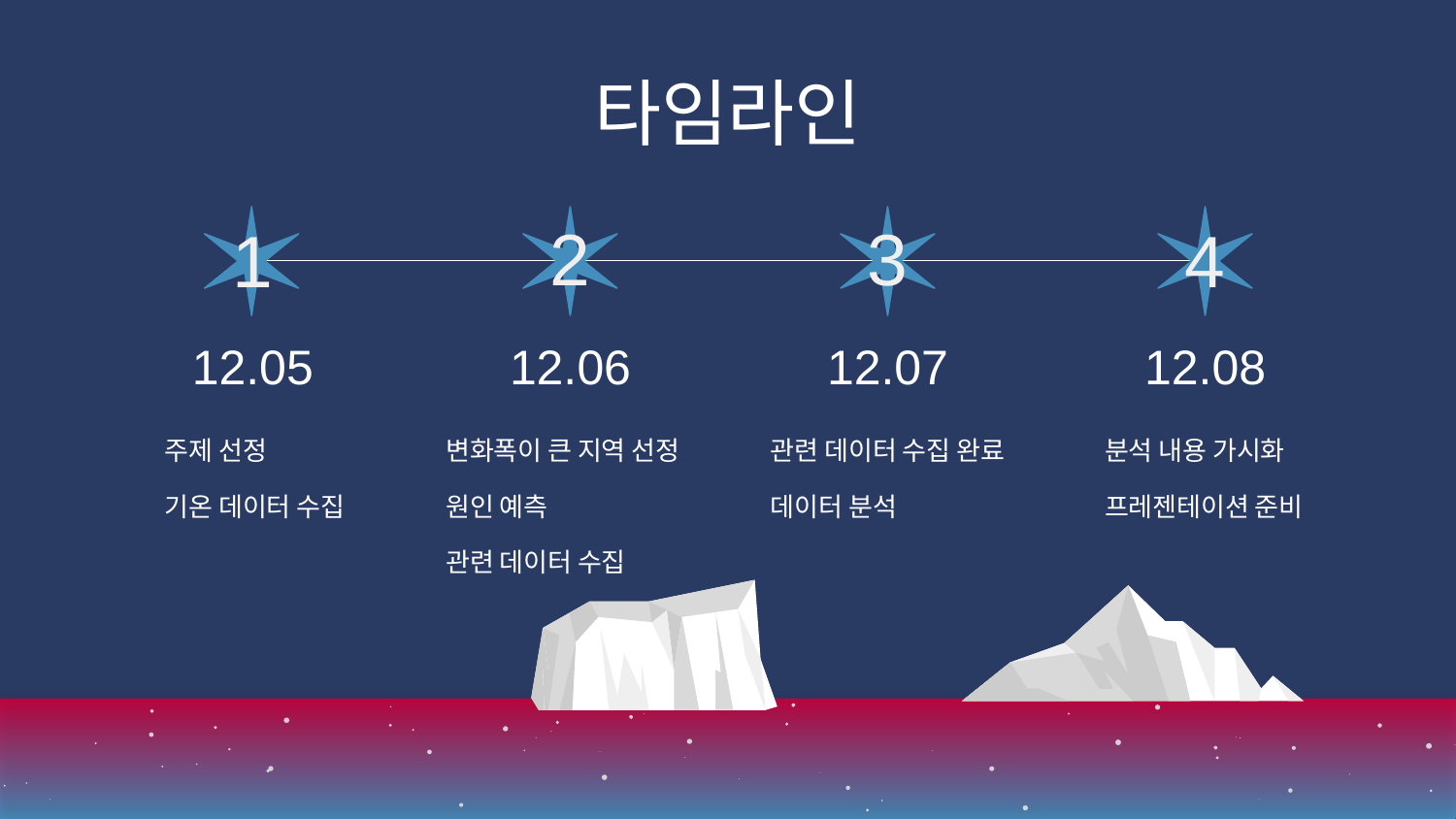

# 타임라인

1
2
3
4
12.05
12.06
12.07
12.08
주제 선정
기온 데이터 수집
변화폭이 큰 지역 선정
원인 예측
관련 데이터 수집
관련 데이터 수집 완료
데이터 분석

분석 내용 가시화
프레젠테이션 준비